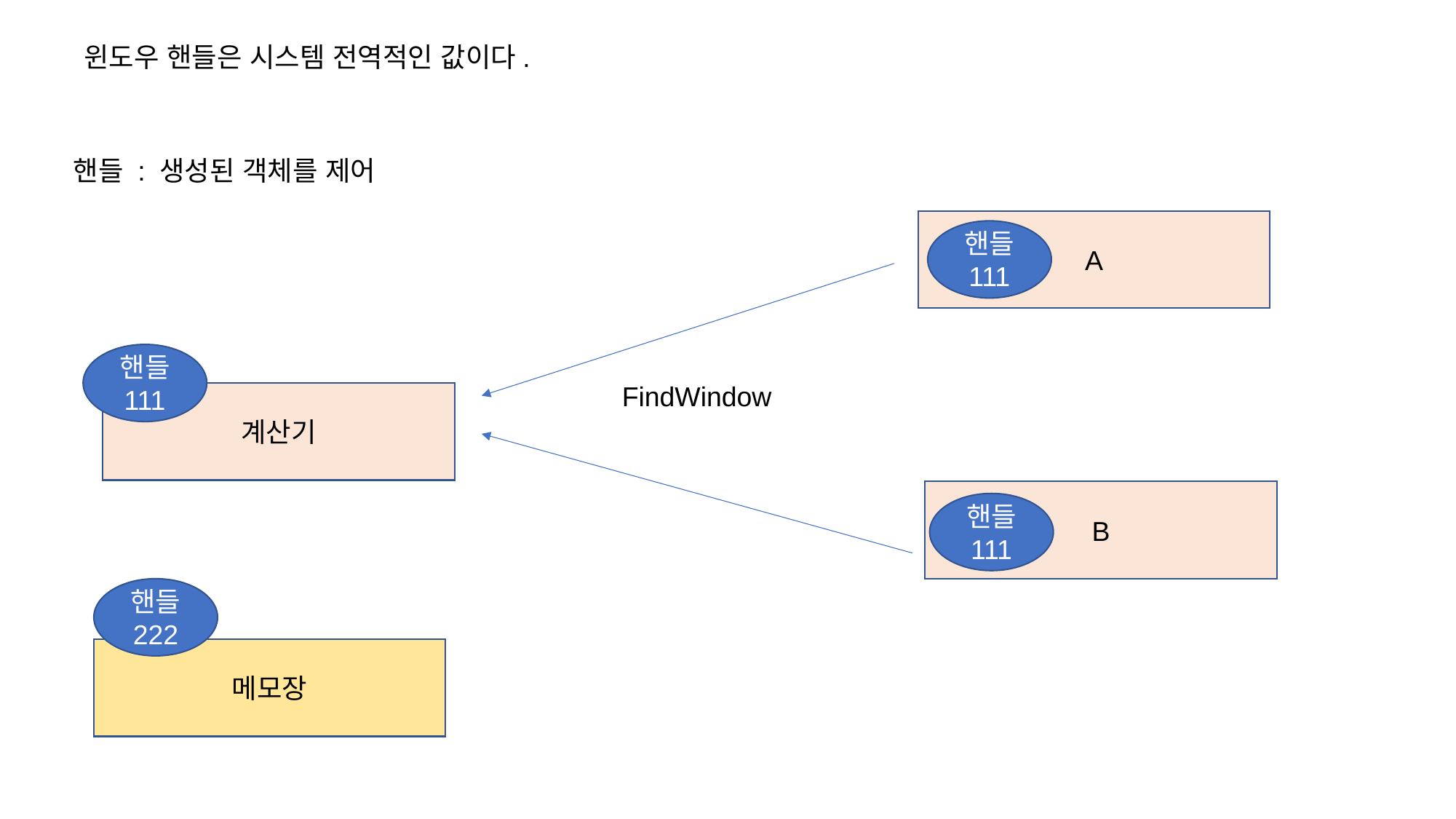

윈도우 핸들은 시스템 전역적인 값이다.
핸들 : 생성된 객체를 제어
A
핸들
111
핸들
111
FindWindow
계산기
B
핸들
111
핸들
222
메모장